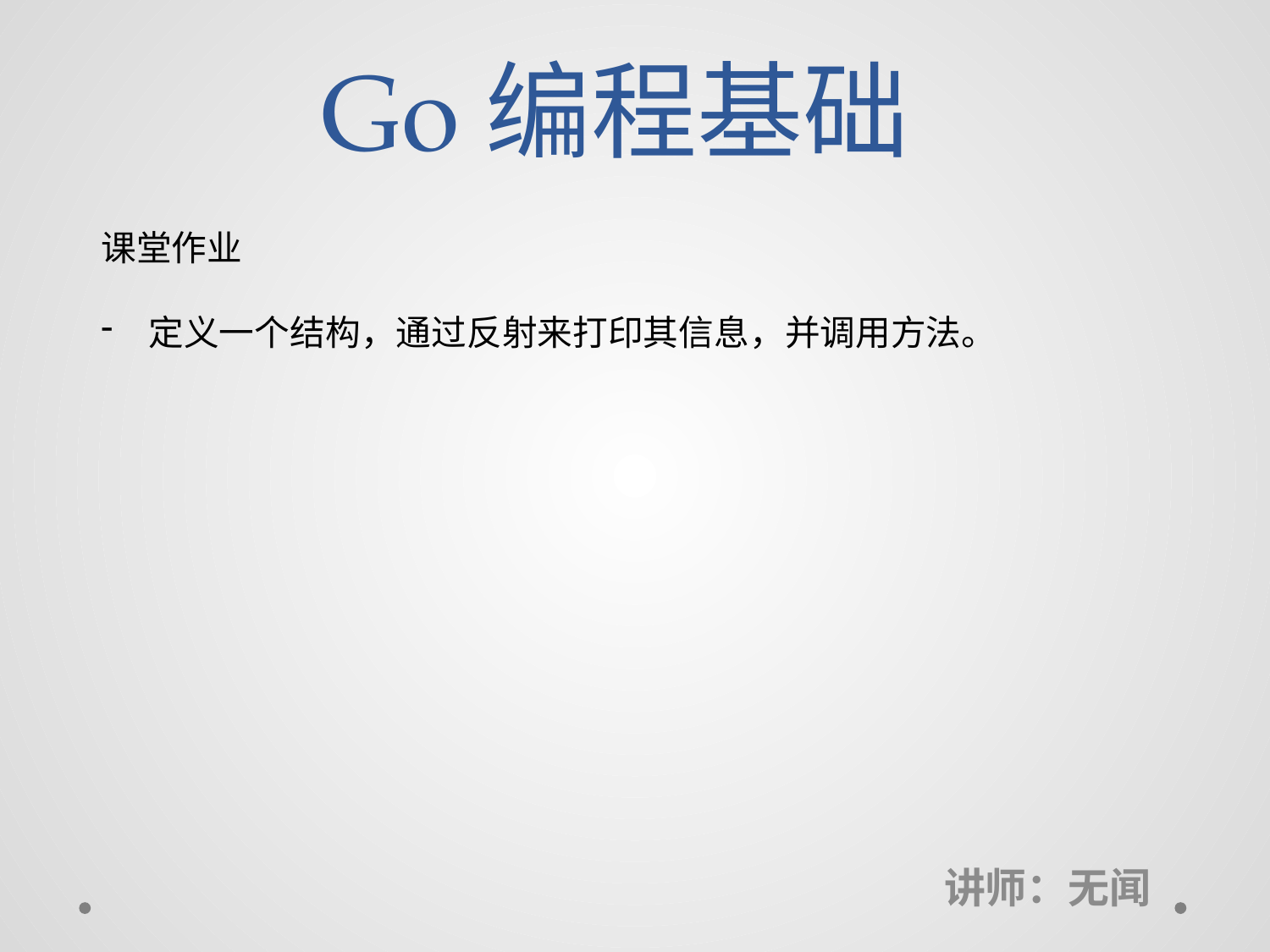

# Go编程基础
课堂作业

定义一个结构，通过反射来打印其信息，并调用方法。
讲师：无闻